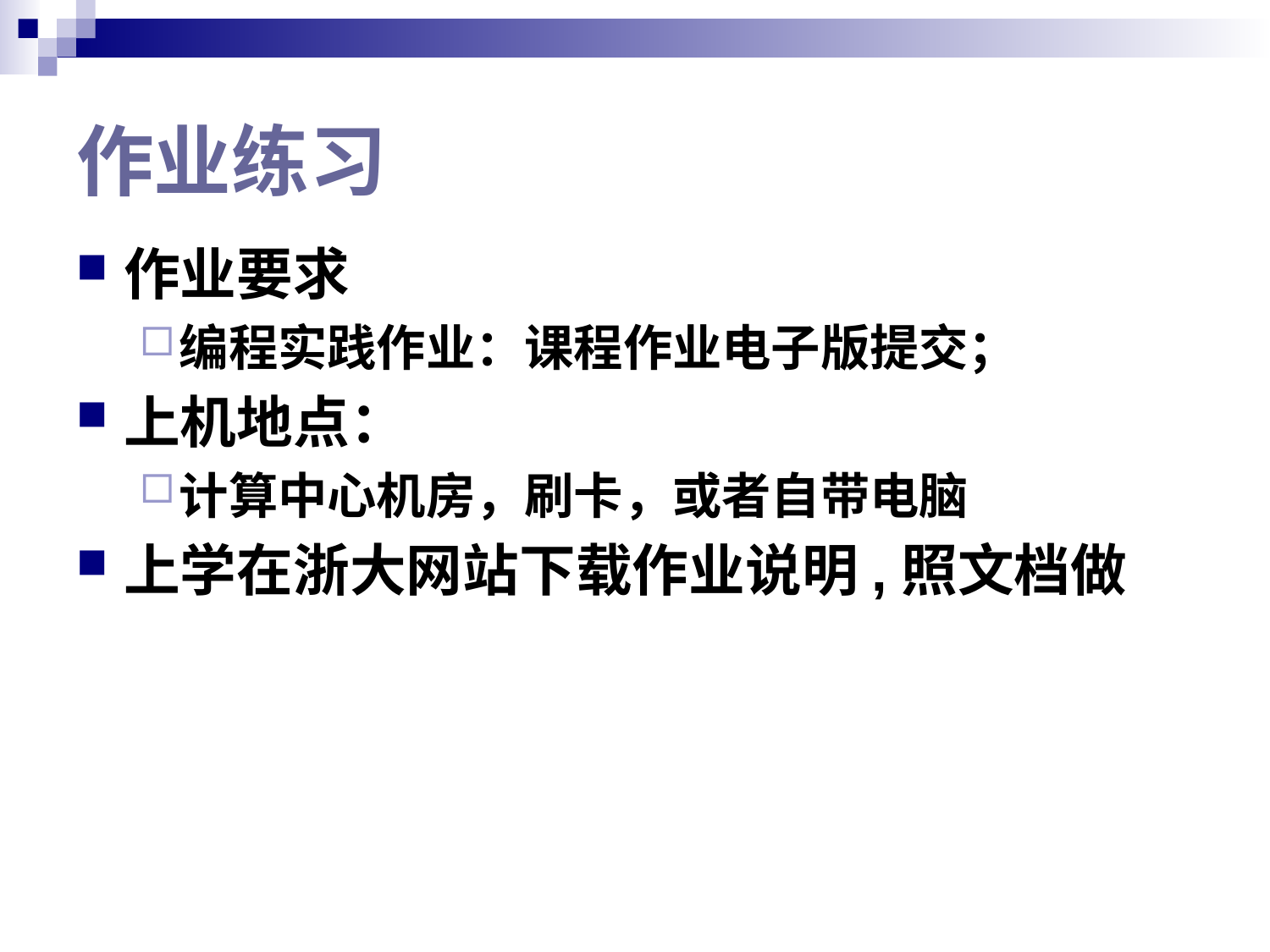

# 作业练习
作业要求
编程实践作业：课程作业电子版提交；
上机地点：
计算中心机房，刷卡，或者自带电脑
上学在浙大网站下载作业说明,照文档做